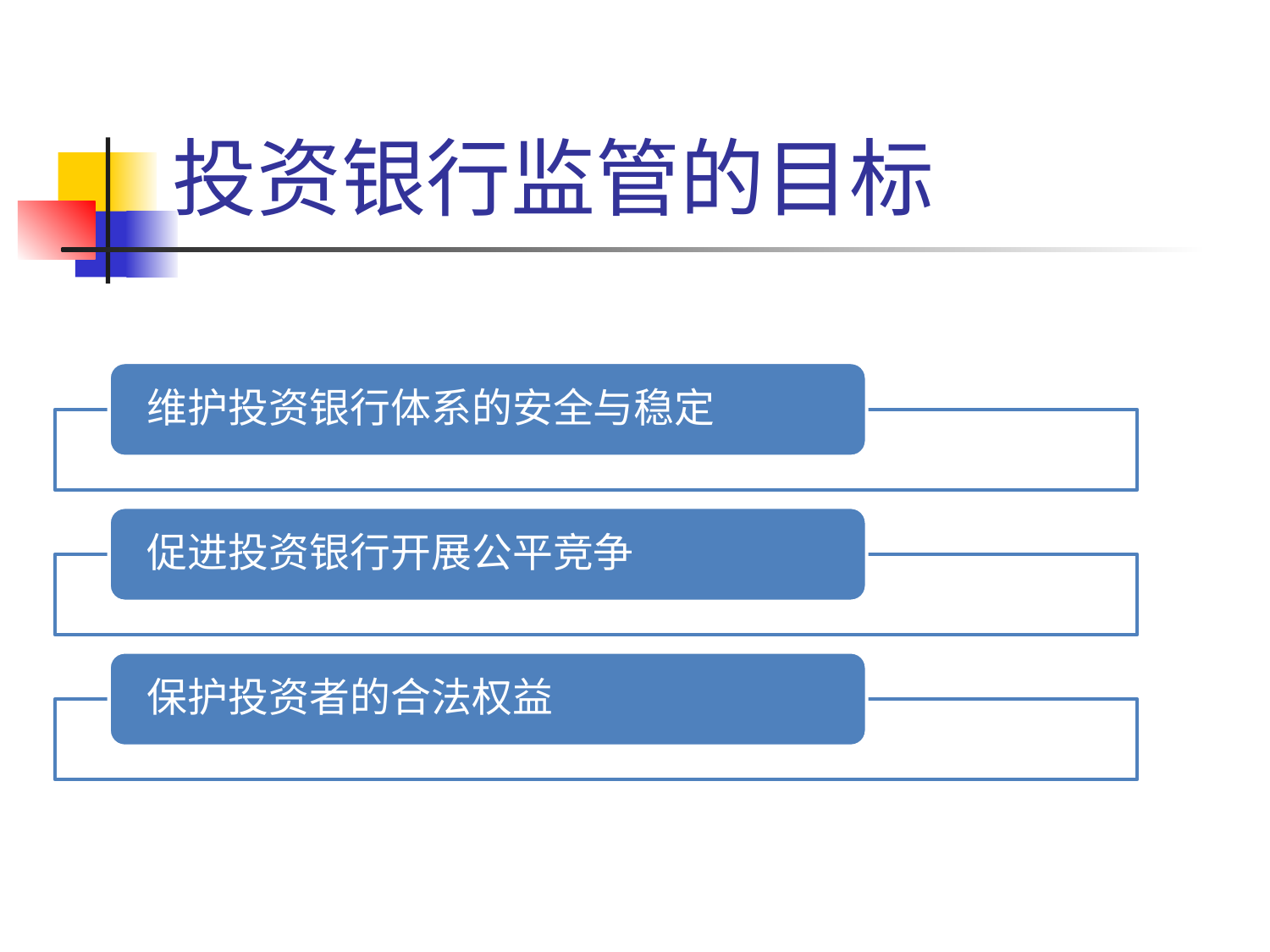

# 投资银行监管的目标
维护投资银行体系的安全与稳定
促进投资银行开展公平竞争
保护投资者的合法权益